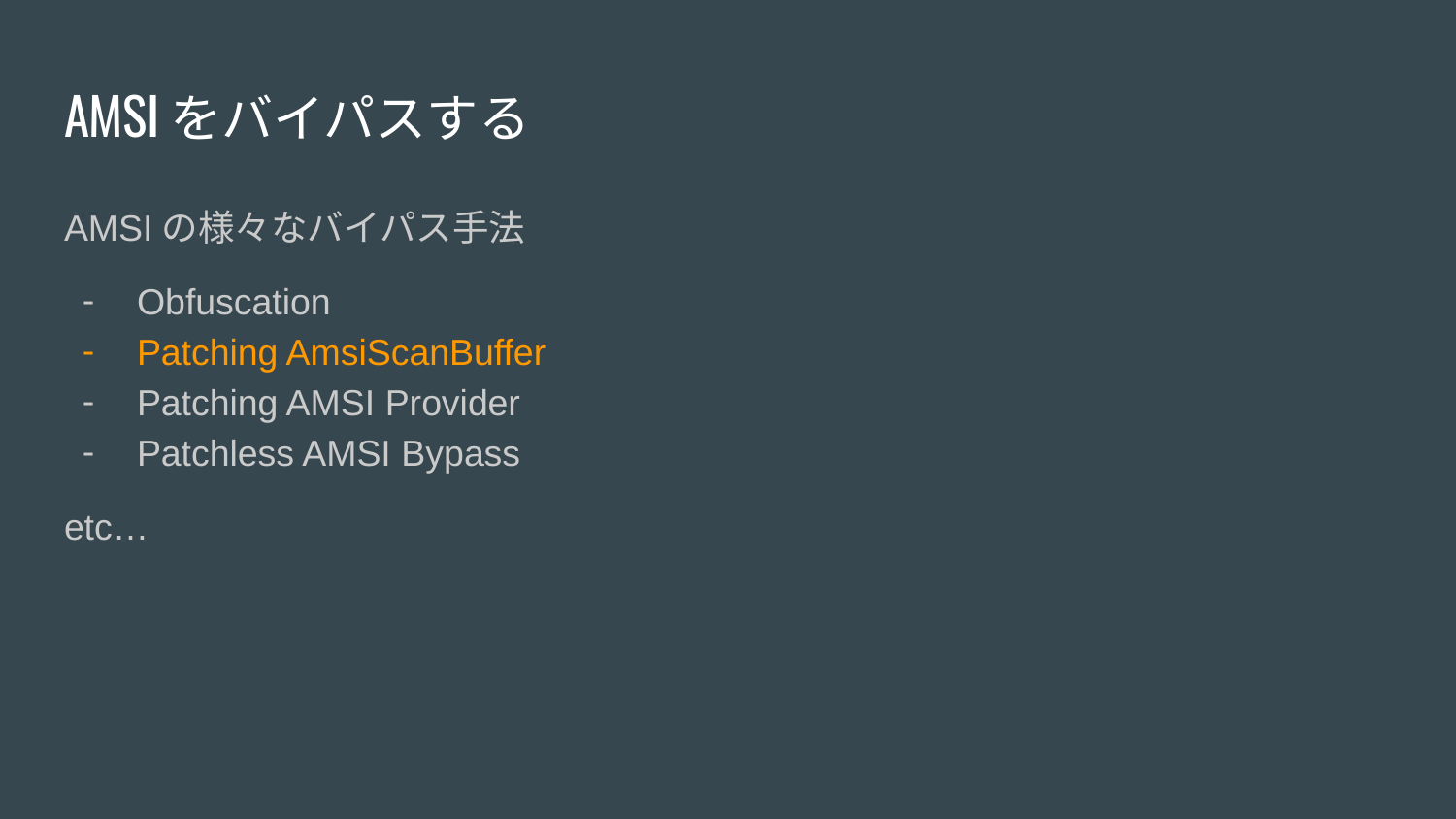

# AMSIをバイパスする
AMSIの様々なバイパス手法
Obfuscation
Patching AmsiScanBuffer
Patching AMSI Provider
Patchless AMSI Bypass
etc…